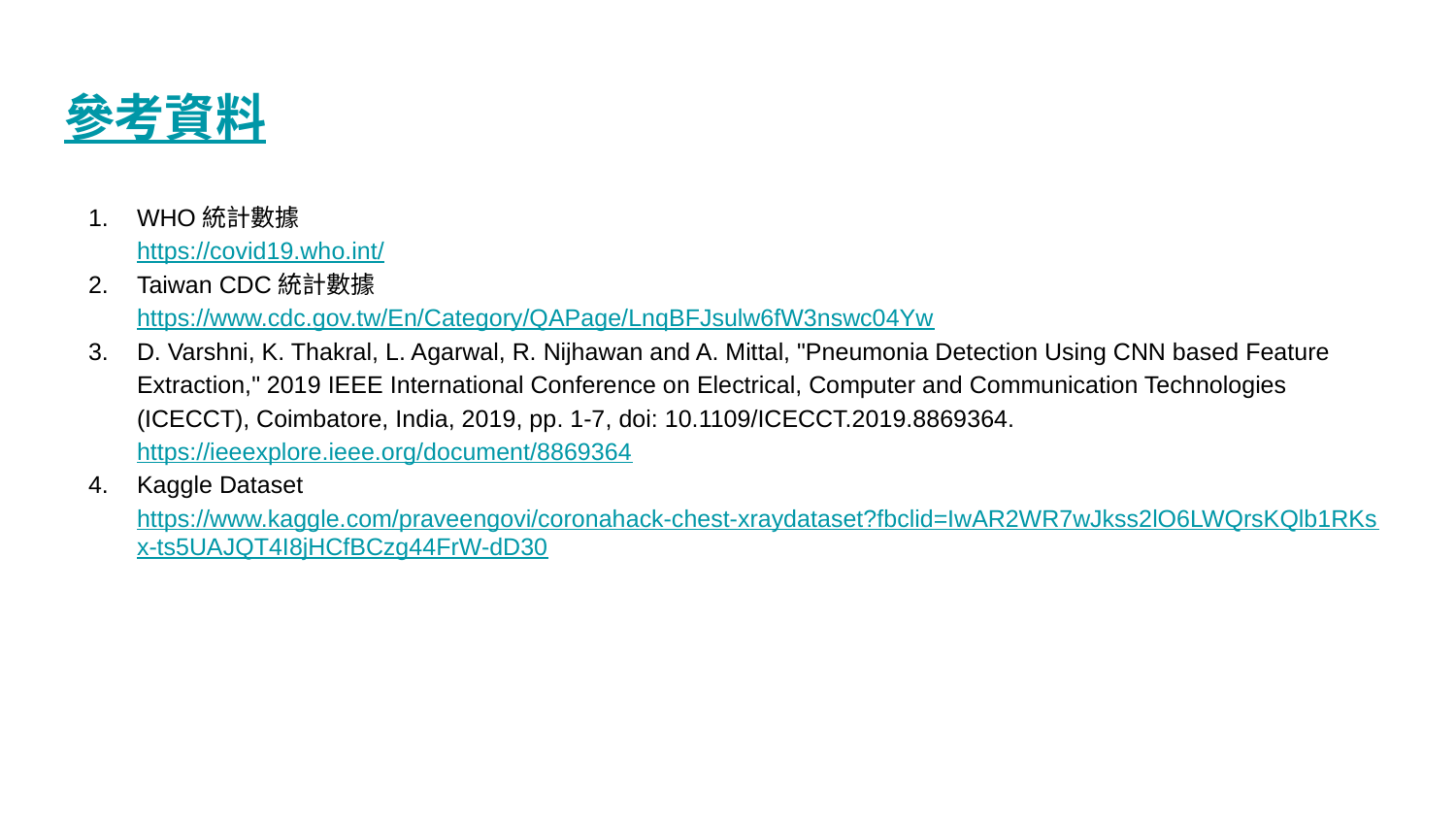

# 參考資料
WHO統計數據
https://covid19.who.int/
Taiwan CDC統計數據
https://www.cdc.gov.tw/En/Category/QAPage/LnqBFJsulw6fW3nswc04Yw
D. Varshni, K. Thakral, L. Agarwal, R. Nijhawan and A. Mittal, "Pneumonia Detection Using CNN based Feature Extraction," 2019 IEEE International Conference on Electrical, Computer and Communication Technologies (ICECCT), Coimbatore, India, 2019, pp. 1-7, doi: 10.1109/ICECCT.2019.8869364.
https://ieeexplore.ieee.org/document/8869364
Kaggle Dataset
https://www.kaggle.com/praveengovi/coronahack-chest-xraydataset?fbclid=IwAR2WR7wJkss2lO6LWQrsKQlb1RKsx-ts5UAJQT4I8jHCfBCzg44FrW-dD30